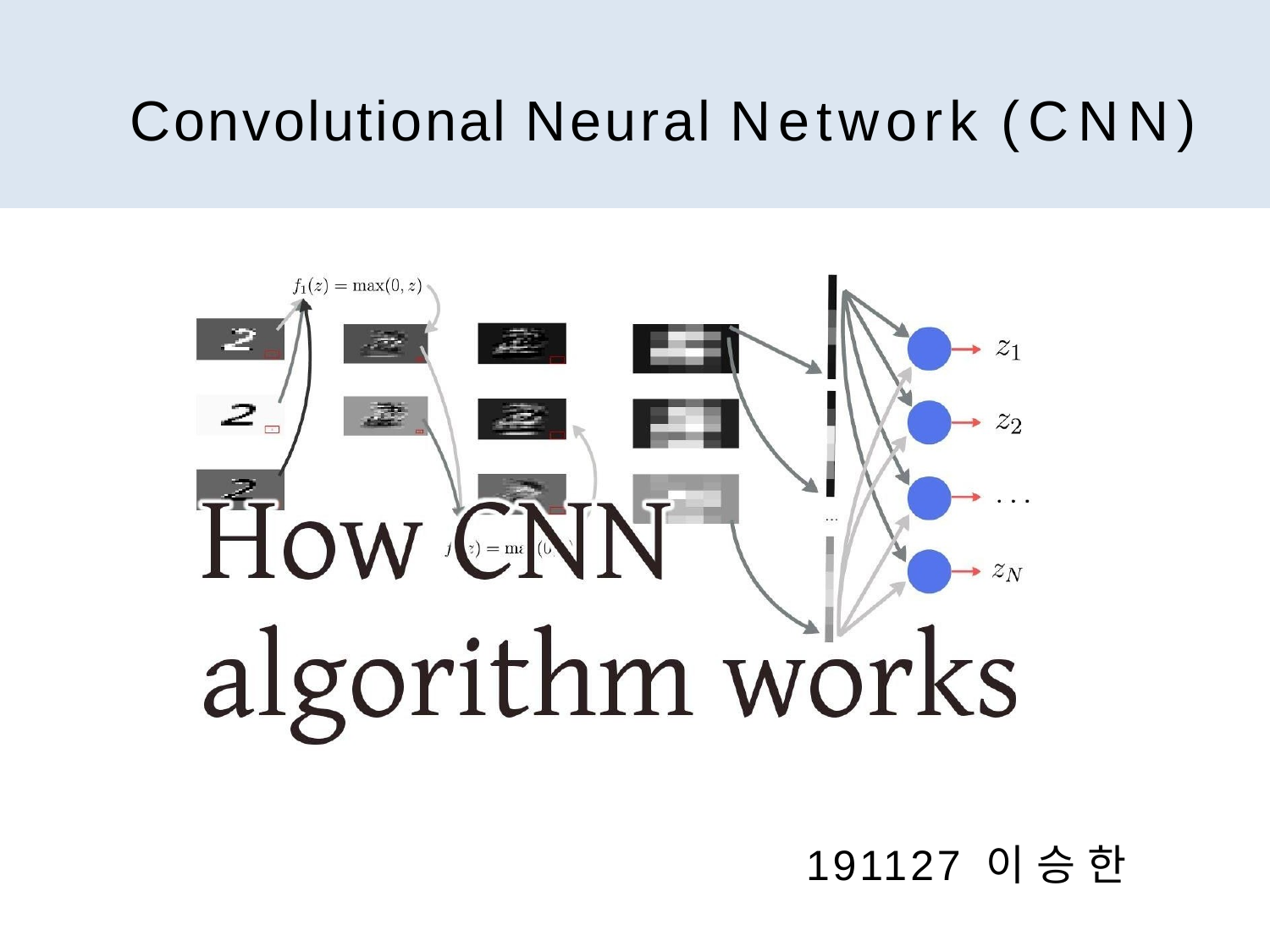

# Convolutional Neural Network (CNN)

191127 이승한